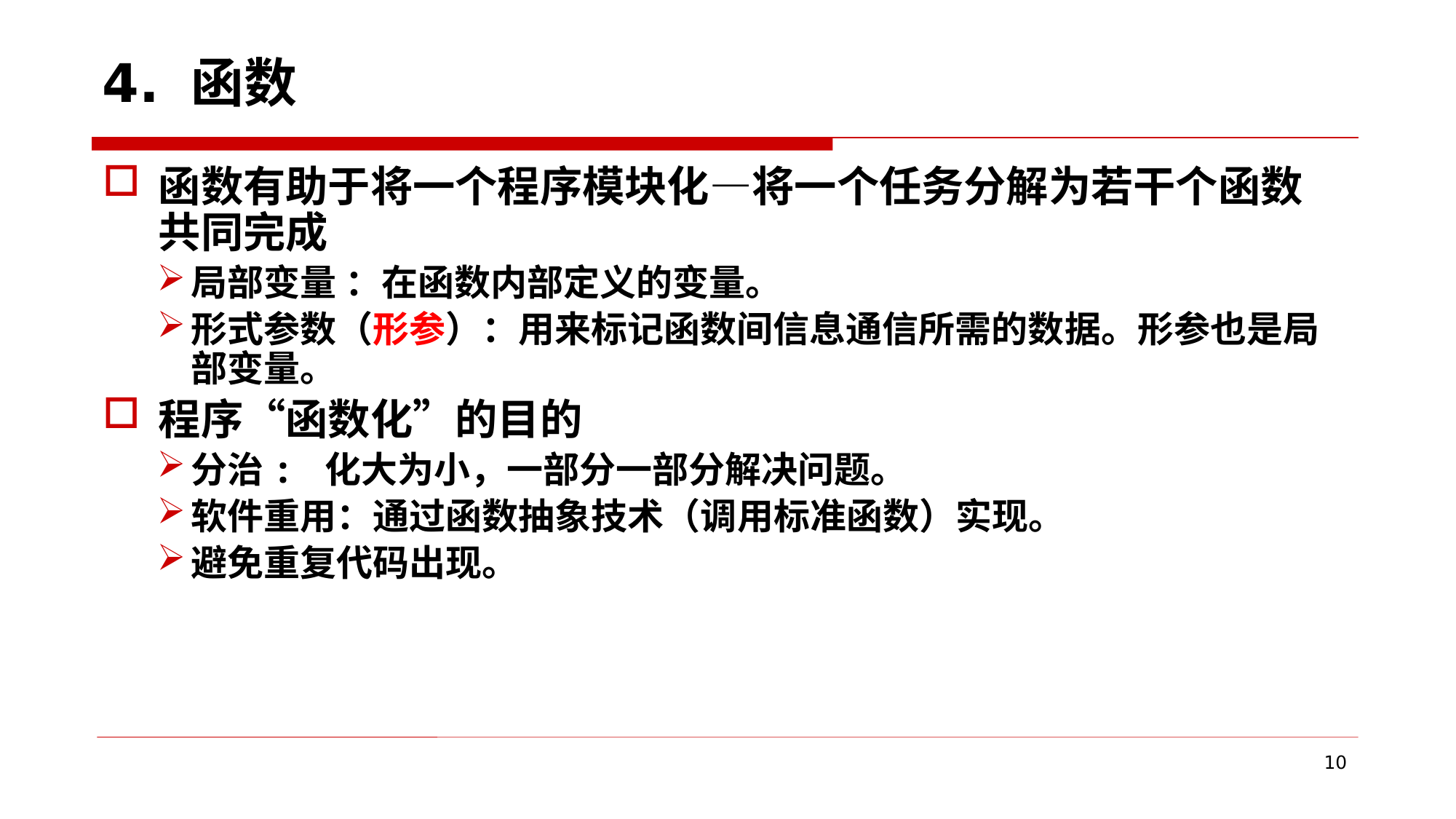

4. 函数
函数有助于将一个程序模块化—将一个任务分解为若干个函数共同完成
局部变量 ：在函数内部定义的变量。
形式参数（形参）：用来标记函数间信息通信所需的数据。形参也是局部变量。
程序“函数化”的目的
分治: 化大为小，一部分一部分解决问题。
软件重用：通过函数抽象技术（调用标准函数）实现。
避免重复代码出现。
10